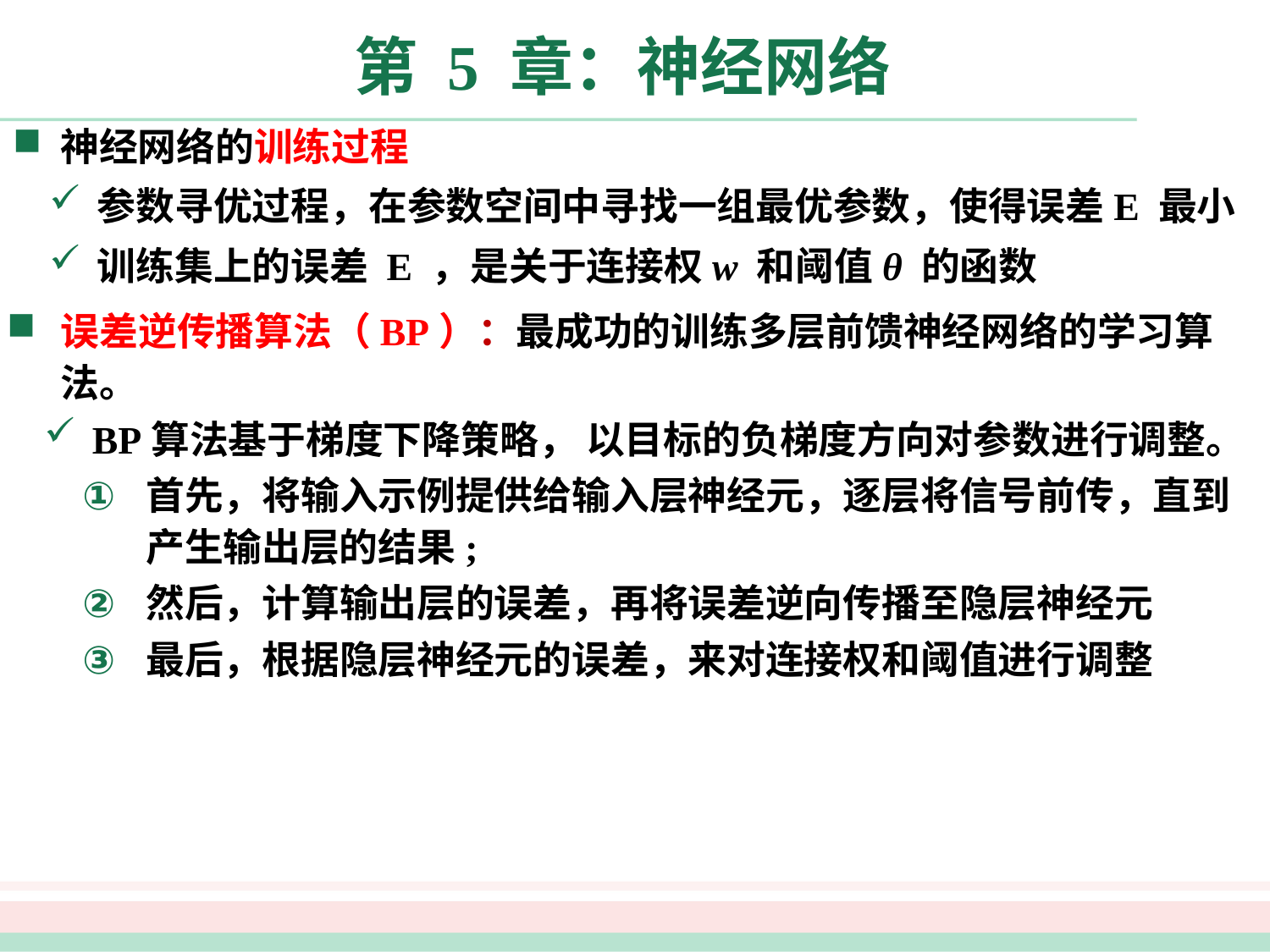

# 第 5 章：神经网络
神经网络的训练过程
参数寻优过程，在参数空间中寻找一组最优参数，使得误差E 最小
训练集上的误差 E ，是关于连接权w 和阈值θ 的函数
误差逆传播算法（BP）：最成功的训练多层前馈神经网络的学习算法。
BP算法基于梯度下降策略， 以目标的负梯度方向对参数进行调整。
首先，将输入示例提供给输入层神经元，逐层将信号前传，直到产生输出层的结果;
然后，计算输出层的误差，再将误差逆向传播至隐层神经元
最后，根据隐层神经元的误差，来对连接权和阈值进行调整